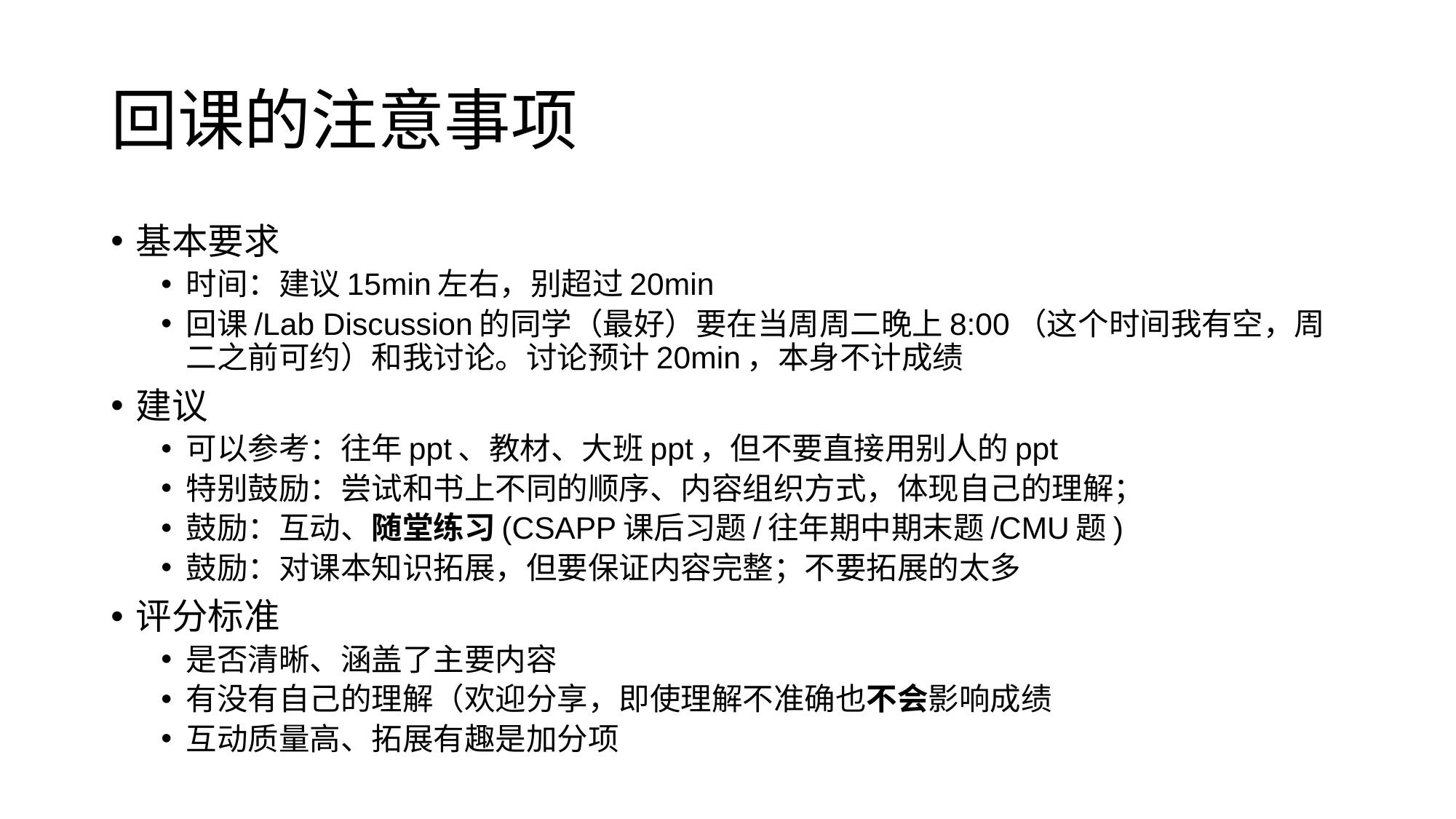

# 回课的注意事项
基本要求
时间：建议15min左右，别超过20min
回课/Lab Discussion的同学（最好）要在当周周二晚上8:00（这个时间我有空，周二之前可约）和我讨论。讨论预计20min，本身不计成绩
建议
可以参考：往年ppt、教材、大班ppt，但不要直接用别人的ppt
特别鼓励：尝试和书上不同的顺序、内容组织方式，体现自己的理解；
鼓励：互动、随堂练习(CSAPP课后习题/往年期中期末题/CMU题)
鼓励：对课本知识拓展，但要保证内容完整；不要拓展的太多
评分标准
是否清晰、涵盖了主要内容
有没有自己的理解（欢迎分享，即使理解不准确也不会影响成绩
互动质量高、拓展有趣是加分项